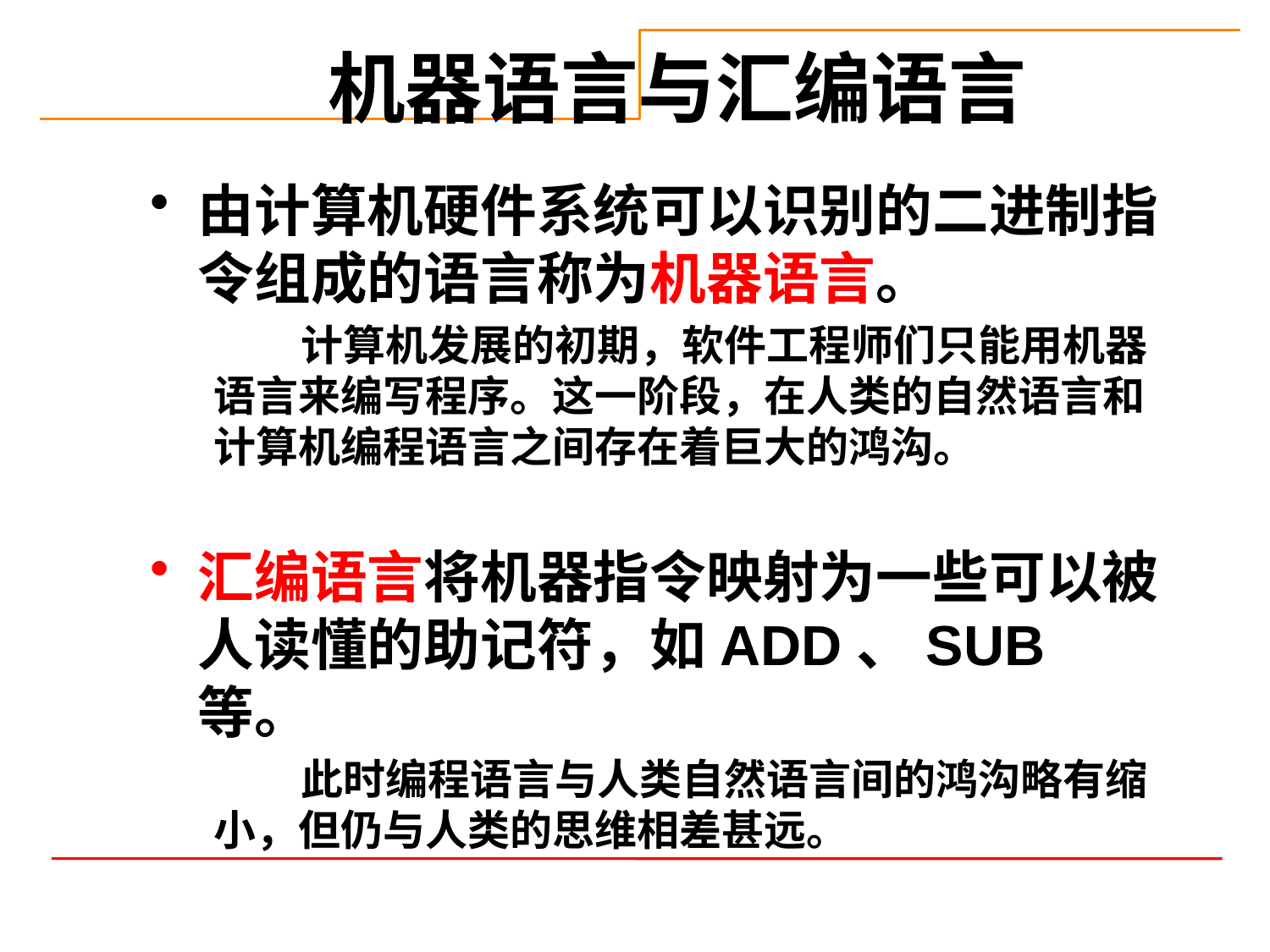

# 机器语言与汇编语言
由计算机硬件系统可以识别的二进制指令组成的语言称为机器语言。
计算机发展的初期，软件工程师们只能用机器语言来编写程序。这一阶段，在人类的自然语言和计算机编程语言之间存在着巨大的鸿沟。

汇编语言将机器指令映射为一些可以被人读懂的助记符，如ADD、SUB等。
此时编程语言与人类自然语言间的鸿沟略有缩小，但仍与人类的思维相差甚远。